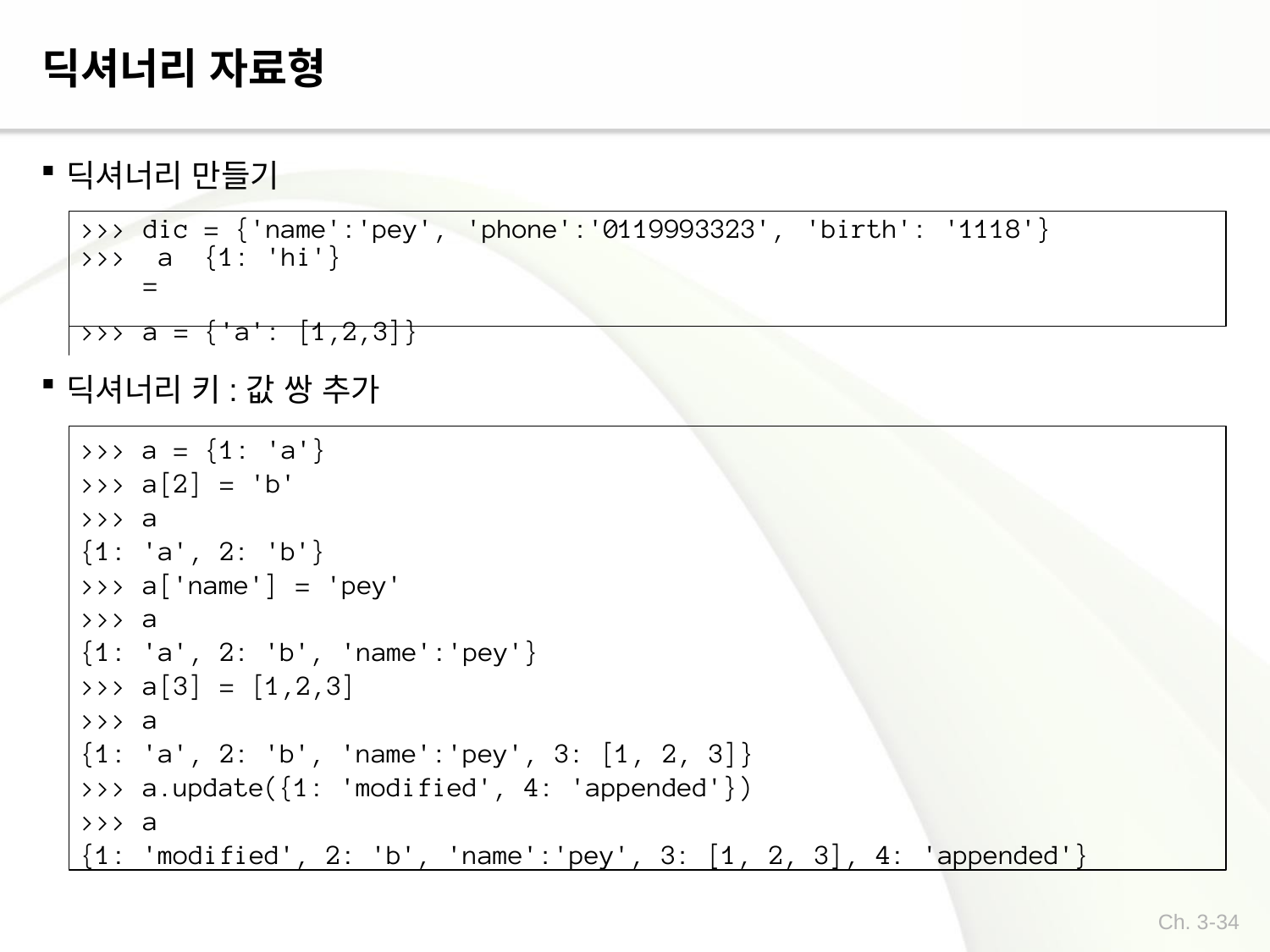

# 딕셔너리 자료형
딕셔너리 만들기
| >>> >>> | dic a = | = {'name':'pey', {1: 'hi'} | 'phone':'0119993323', | 'birth': | '1118'} |
| --- | --- | --- | --- | --- | --- |
| >>> | a = | {'a': [1,2,3]} |  |  |  |

딕셔너리 키:값 쌍 추가
>>> a = {1: 'a'}
>>> a[2] = 'b'
>>> a
{1: 'a', 2: 'b'}
>>> a['name'] = 'pey'
>>> a
{1: 'a', 2: 'b', 'name':'pey'}
>>> a[3] = [1,2,3]
>>> a
{1: 'a', 2: 'b', 'name':'pey', 3: [1, 2, 3]}
>>> a.update({1: 'modified', 4: 'appended'})
>>> a
{1: 'modified', 2: 'b', 'name':'pey', 3: [1, 2, 3], 4: 'appended'}
Ch. 3-34